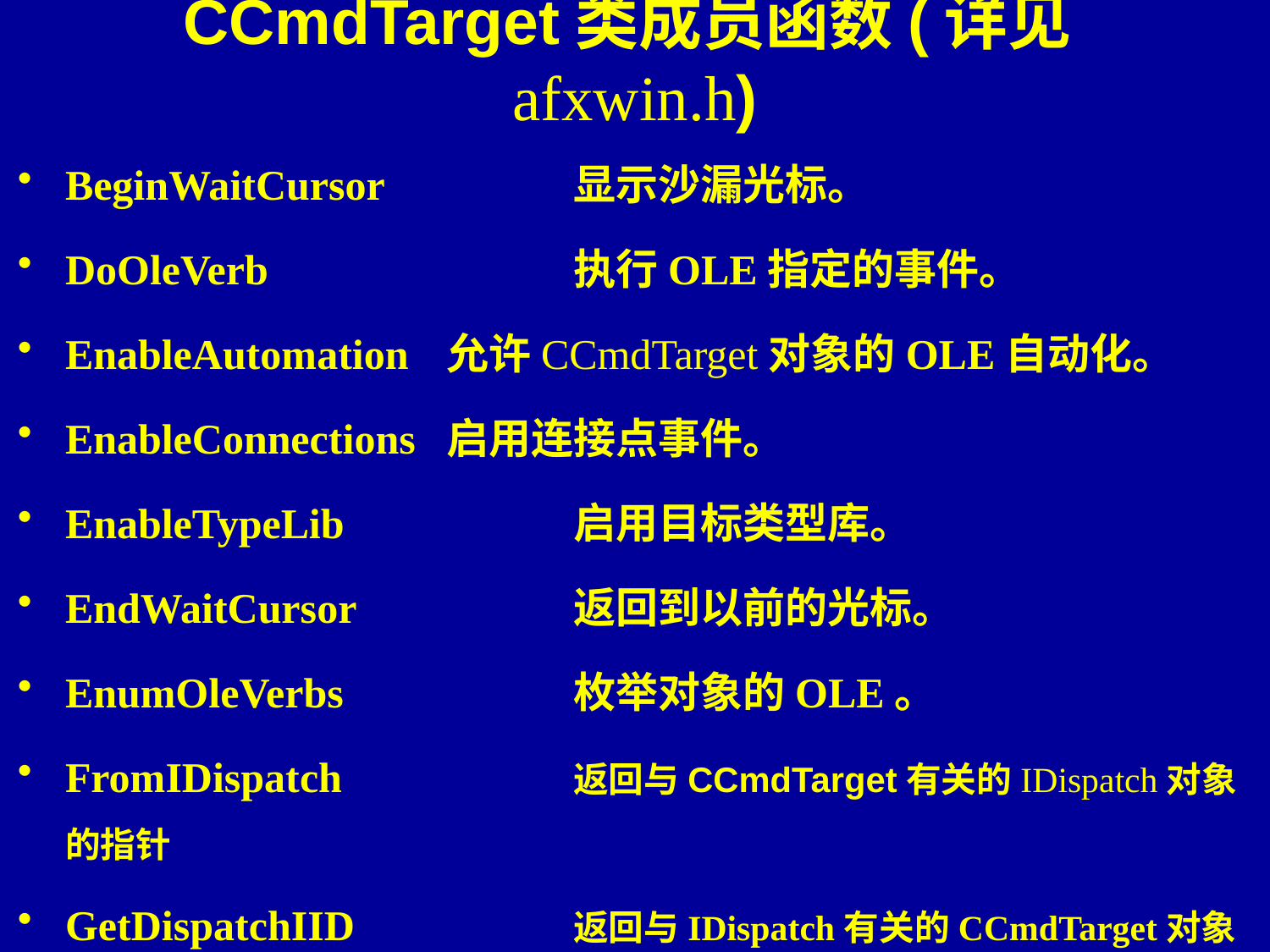

# CCmdTarget类成员函数(详见afxwin.h)
BeginWaitCursor		显示沙漏光标。
DoOleVerb			执行OLE指定的事件。
EnableAutomation	允许CCmdTarget对象的OLE自动化。
EnableConnections	启用连接点事件。
EnableTypeLib		启用目标类型库。
EndWaitCursor 		返回到以前的光标。
EnumOleVerbs		枚举对象的OLE。
FromIDispatch		返回与CCmdTarget有关的IDispatch对象的指针
GetDispatchIID		返回与IDispatch有关的CCmdTarget对象指针